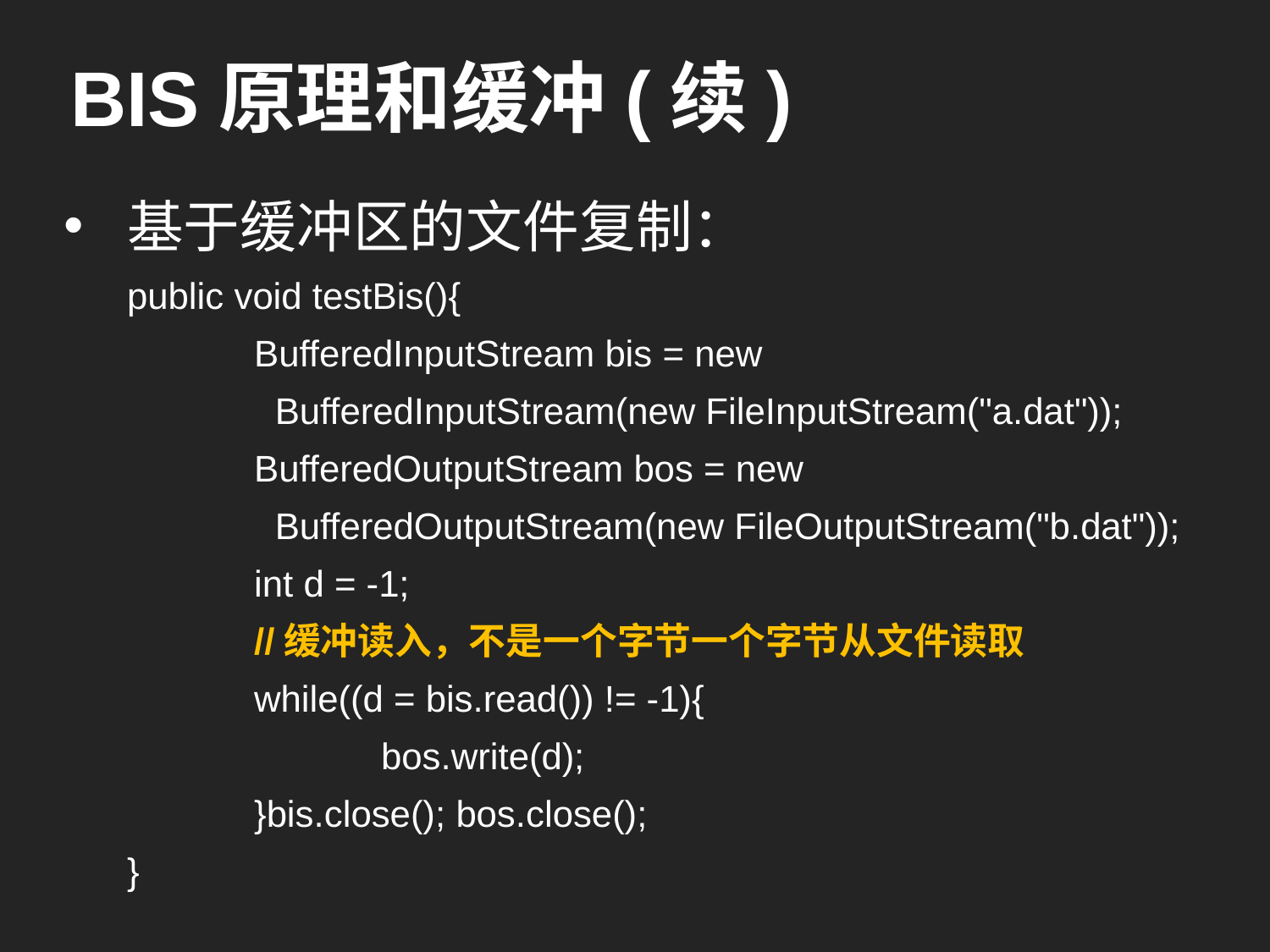

# BIS原理和缓冲(续)
基于缓冲区的文件复制：
public void testBis(){
	BufferedInputStream bis = new
	  BufferedInputStream(new FileInputStream("a.dat"));
	BufferedOutputStream bos = new
	  BufferedOutputStream(new FileOutputStream("b.dat"));
	int d = -1;
	//缓冲读入，不是一个字节一个字节从文件读取
	while((d = bis.read()) != -1){
		bos.write(d);
	}bis.close(); bos.close();
}